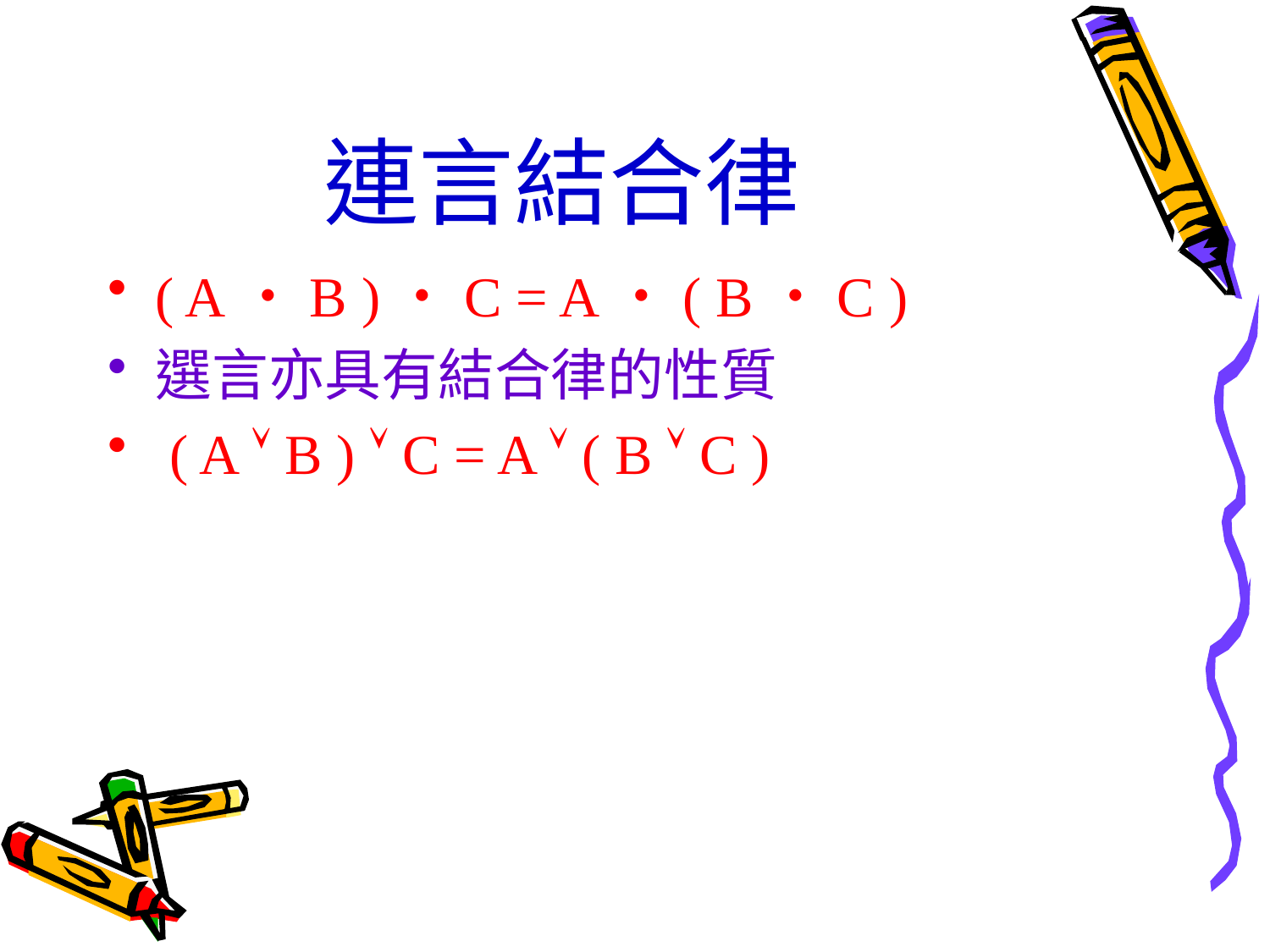

# 連言結合律
( A・B )・C = A・( B・C )
選言亦具有結合律的性質
 ( A ∨ B ) ∨ C = A ∨ ( B ∨ C )